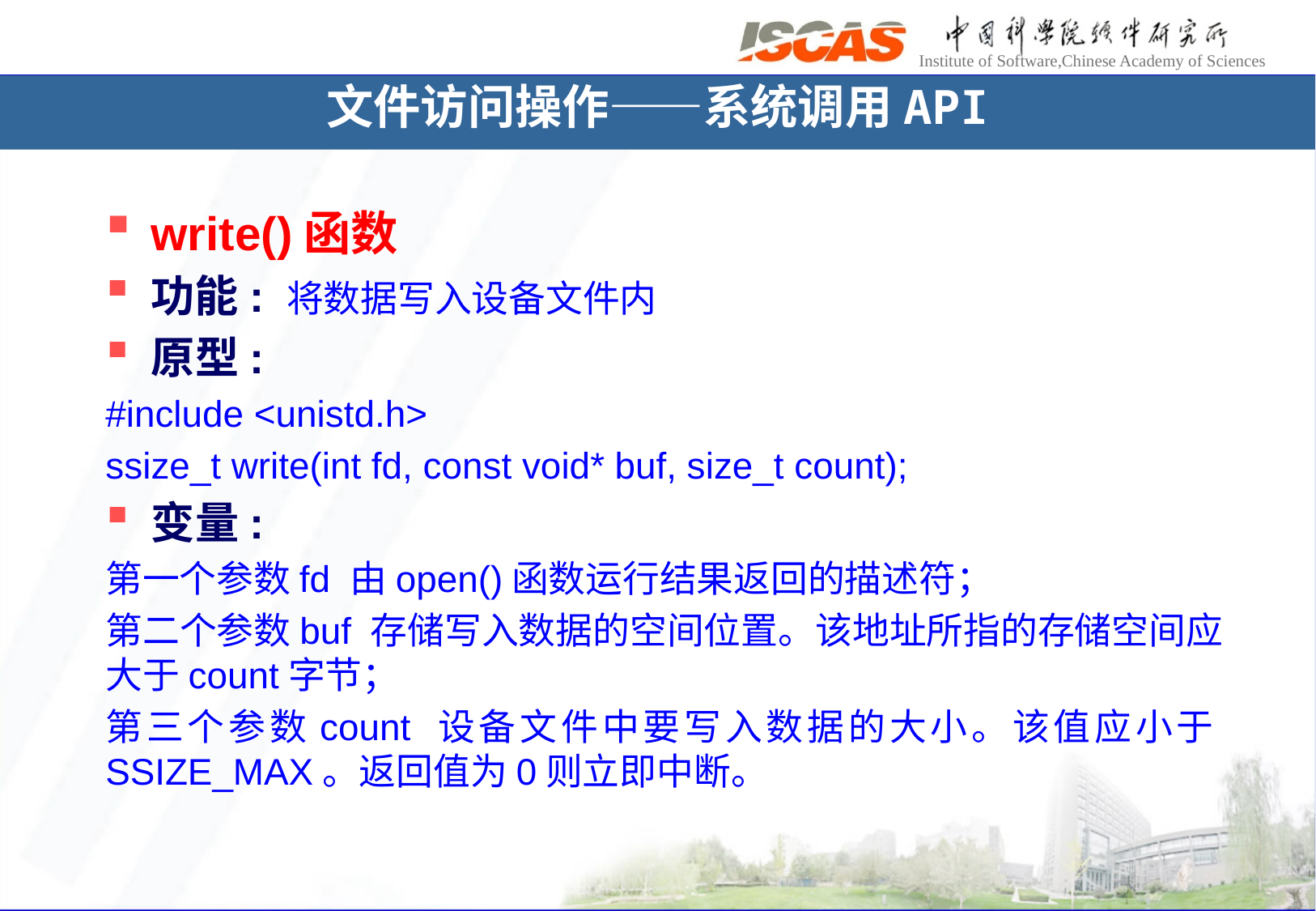

文件访问操作——系统调用API
write()函数
功能: 将数据写入设备文件内
原型:
#include <unistd.h>
ssize_t write(int fd, const void* buf, size_t count);
变量:
第一个参数fd 由open()函数运行结果返回的描述符；
第二个参数buf 存储写入数据的空间位置。该地址所指的存储空间应大于count字节；
第三个参数count 设备文件中要写入数据的大小。该值应小于SSIZE_MAX。返回值为0则立即中断。